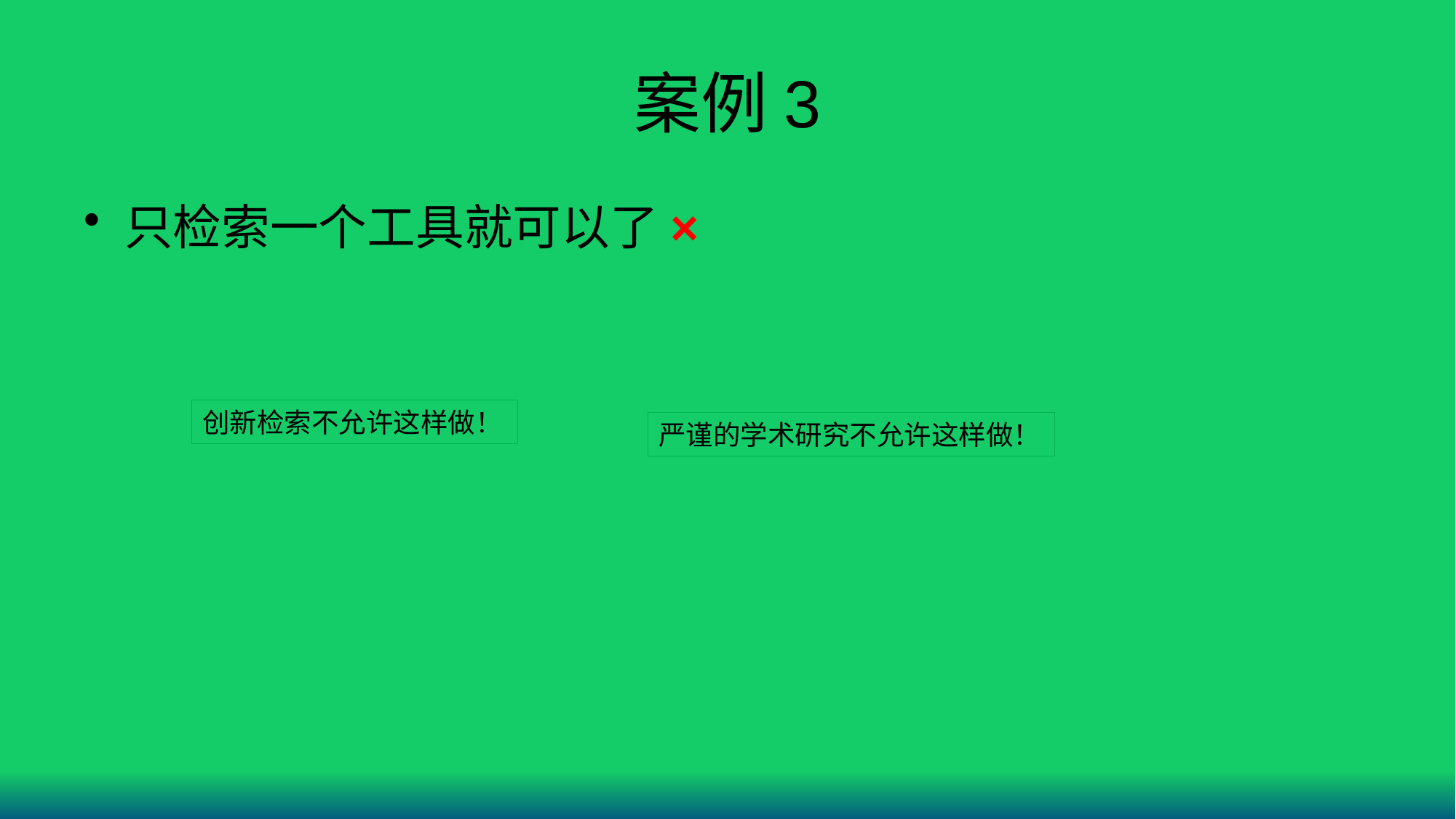

# 案例3
只检索一个工具就可以了×
创新检索不允许这样做！
严谨的学术研究不允许这样做！